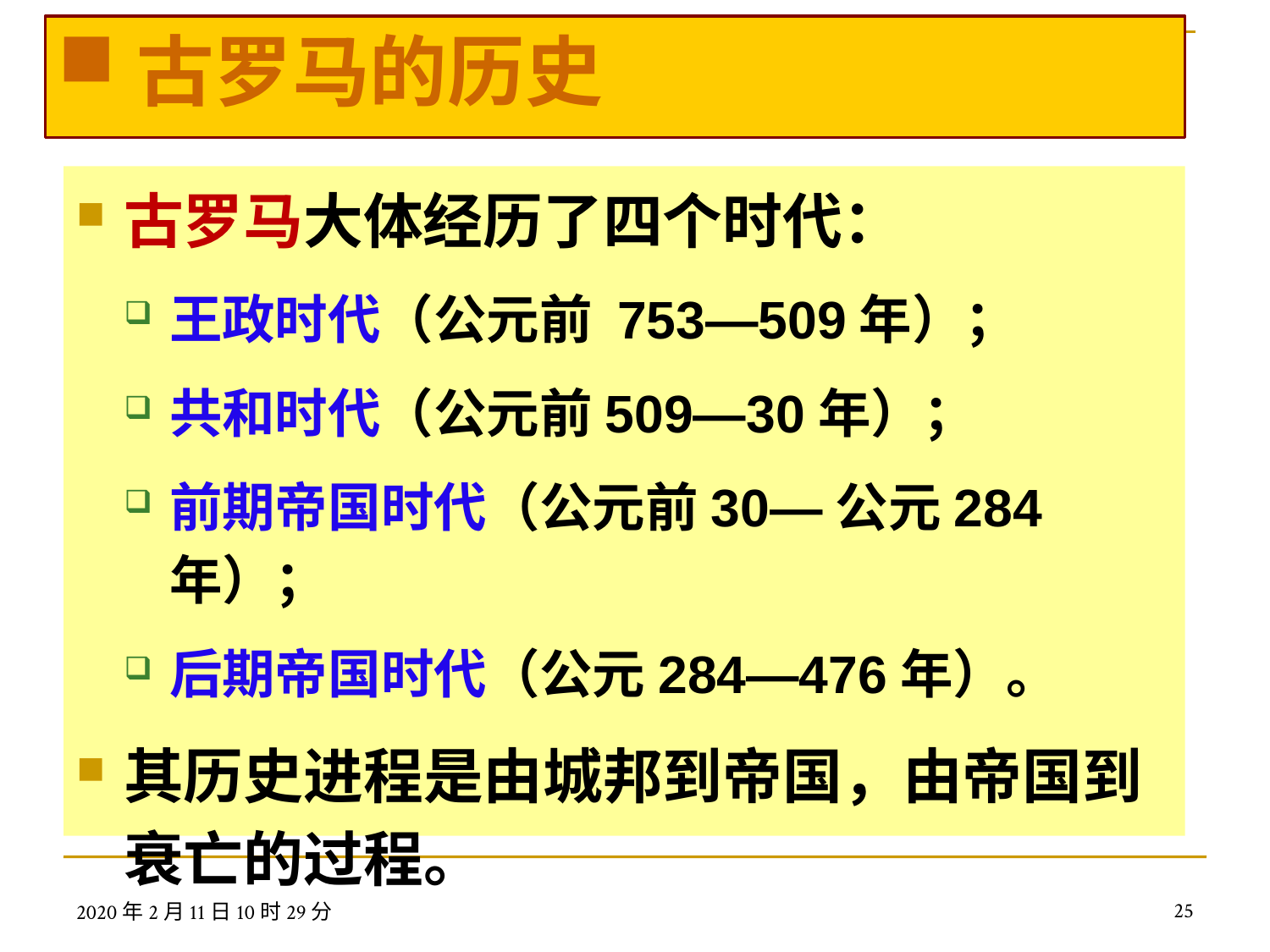

# 古罗马的历史
古罗马大体经历了四个时代：
王政时代（公元前 753―509年）；
共和时代（公元前509―30年）；
前期帝国时代（公元前30―公元284年）；
后期帝国时代（公元284―476年）。
其历史进程是由城邦到帝国，由帝国到衰亡的过程。
2020年2月11日10时29分
25